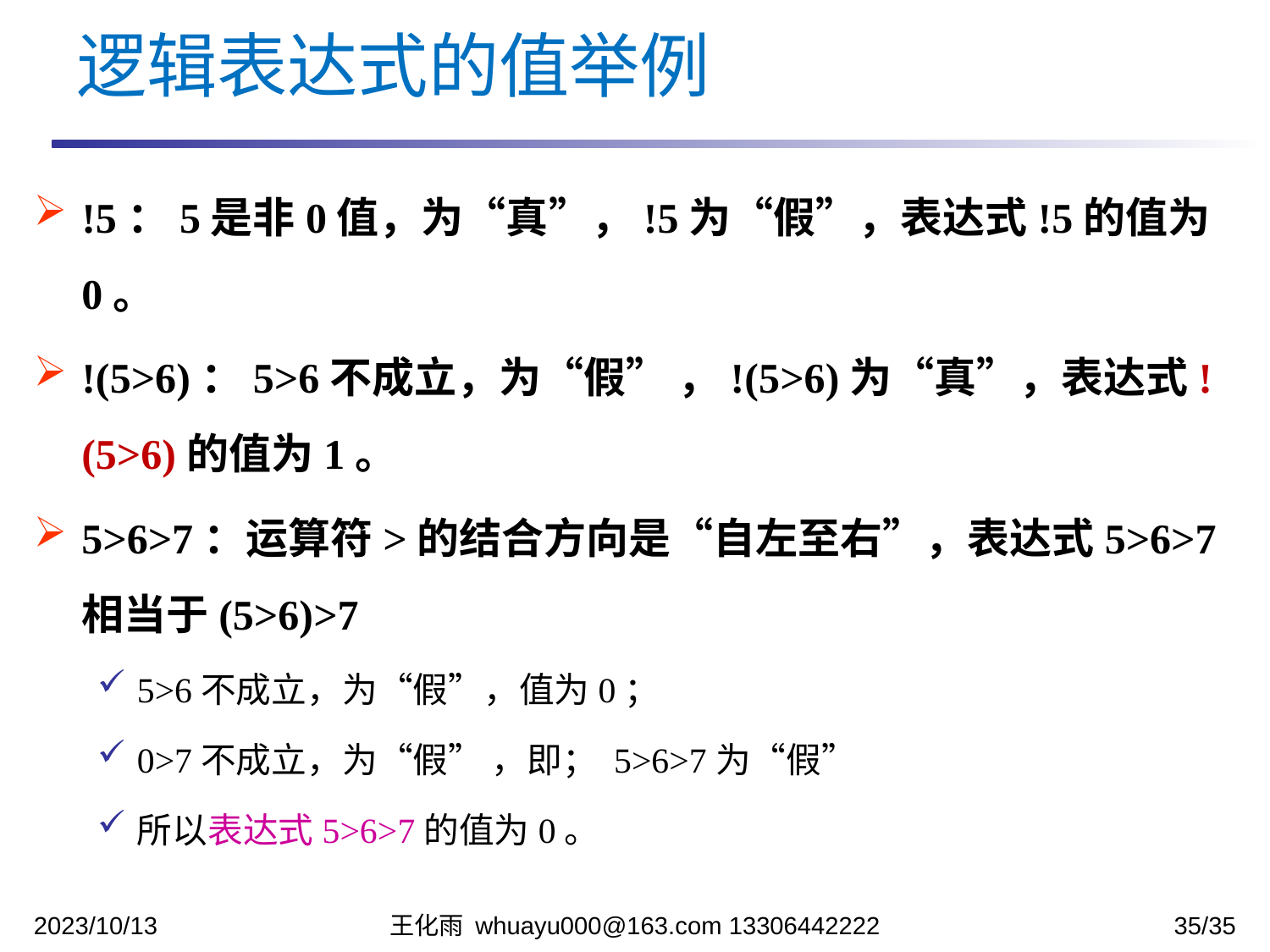

逻辑表达式的值举例
!5：5是非0值，为“真”，!5为“假”，表达式!5的值为0。
!(5>6)：5>6不成立，为“假” ，!(5>6)为“真”，表达式!(5>6)的值为1。
5>6>7：运算符>的结合方向是“自左至右”，表达式5>6>7相当于(5>6)>7
5>6不成立，为“假”，值为0；
0>7不成立，为“假” ，即； 5>6>7为“假”
所以表达式5>6>7的值为0。
2023/10/13
王化雨 whuayu000@163.com 13306442222
35/35